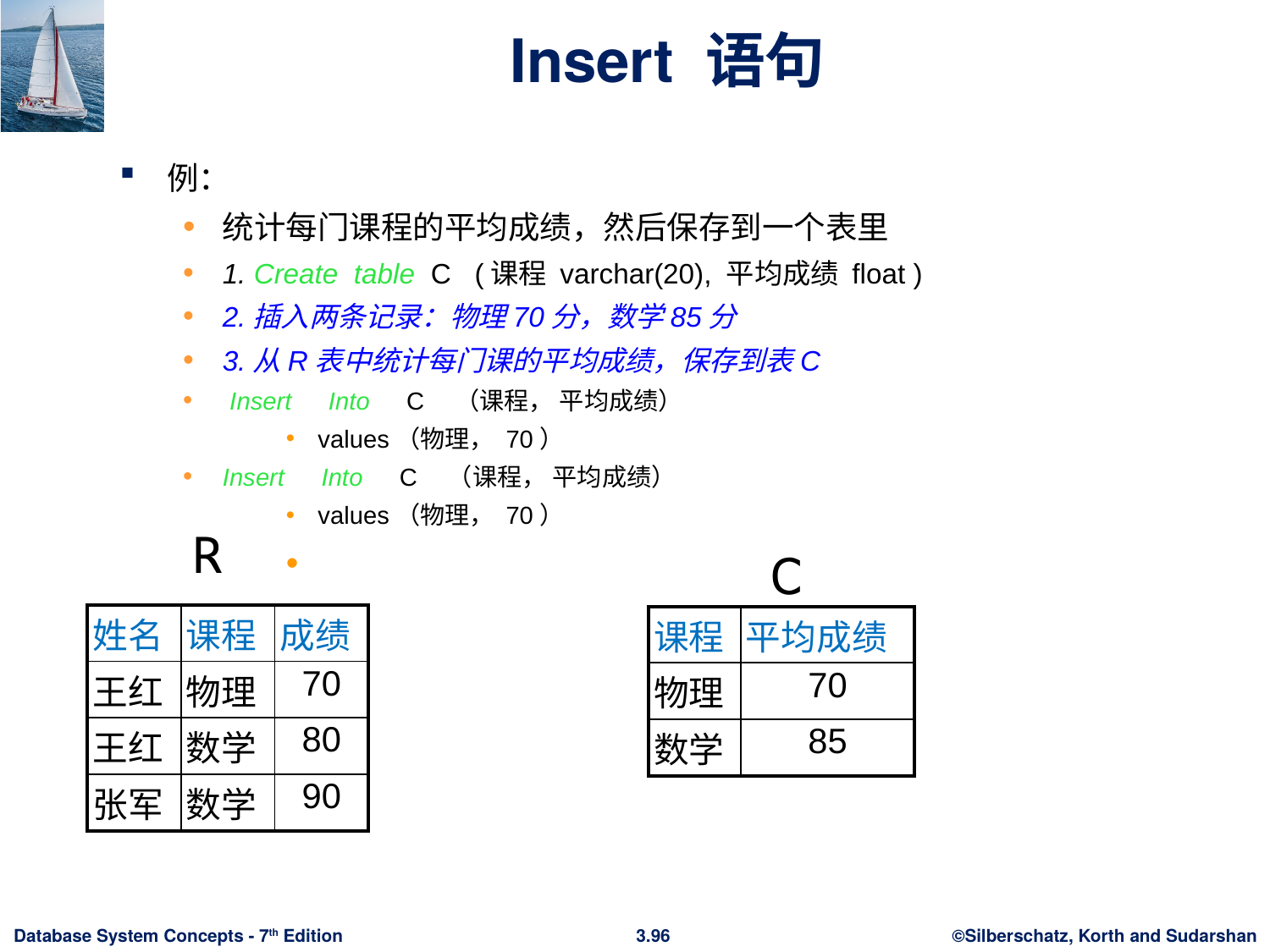

# Insert 语句
例：
统计每门课程的平均成绩，然后保存到一个表里
1. Create  table  C   (课程 varchar(20), 平均成绩 float )
2.插入两条记录：物理70分，数学85分
3.从R表中统计每门课的平均成绩，保存到表C
 Insert　Into　C　（课程， 平均成绩）
values（物理， 70）
Insert　Into　C　（课程， 平均成绩）
values（物理， 70）

R
C
| 姓名 | 课程 | 成绩 |
| --- | --- | --- |
| 王红 | 物理 | 70 |
| 王红 | 数学 | 80 |
| 张军 | 数学 | 90 |
| 课程 | 平均成绩 |
| --- | --- |
| 物理 | 70 |
| 数学 | 85 |